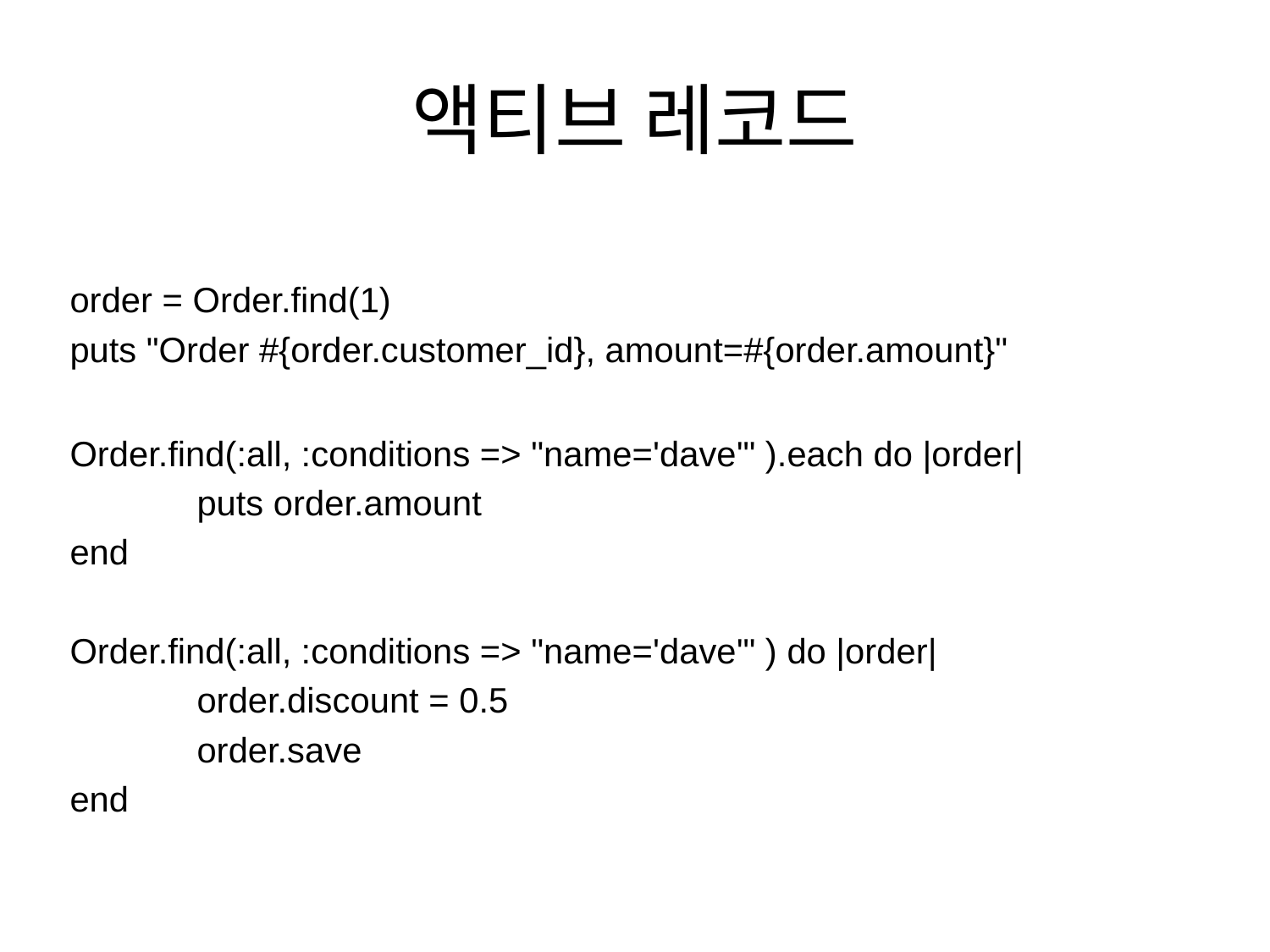

# 액티브 레코드

order = Order.find(1)
puts "Order #{order.customer_id}, amount=#{order.amount}"

Order.find(:all, :conditions => "name='dave'" ).each do |order|
	puts order.amount
end

Order.find(:all, :conditions => "name='dave'" ) do |order|
	order.discount = 0.5
	order.save
end